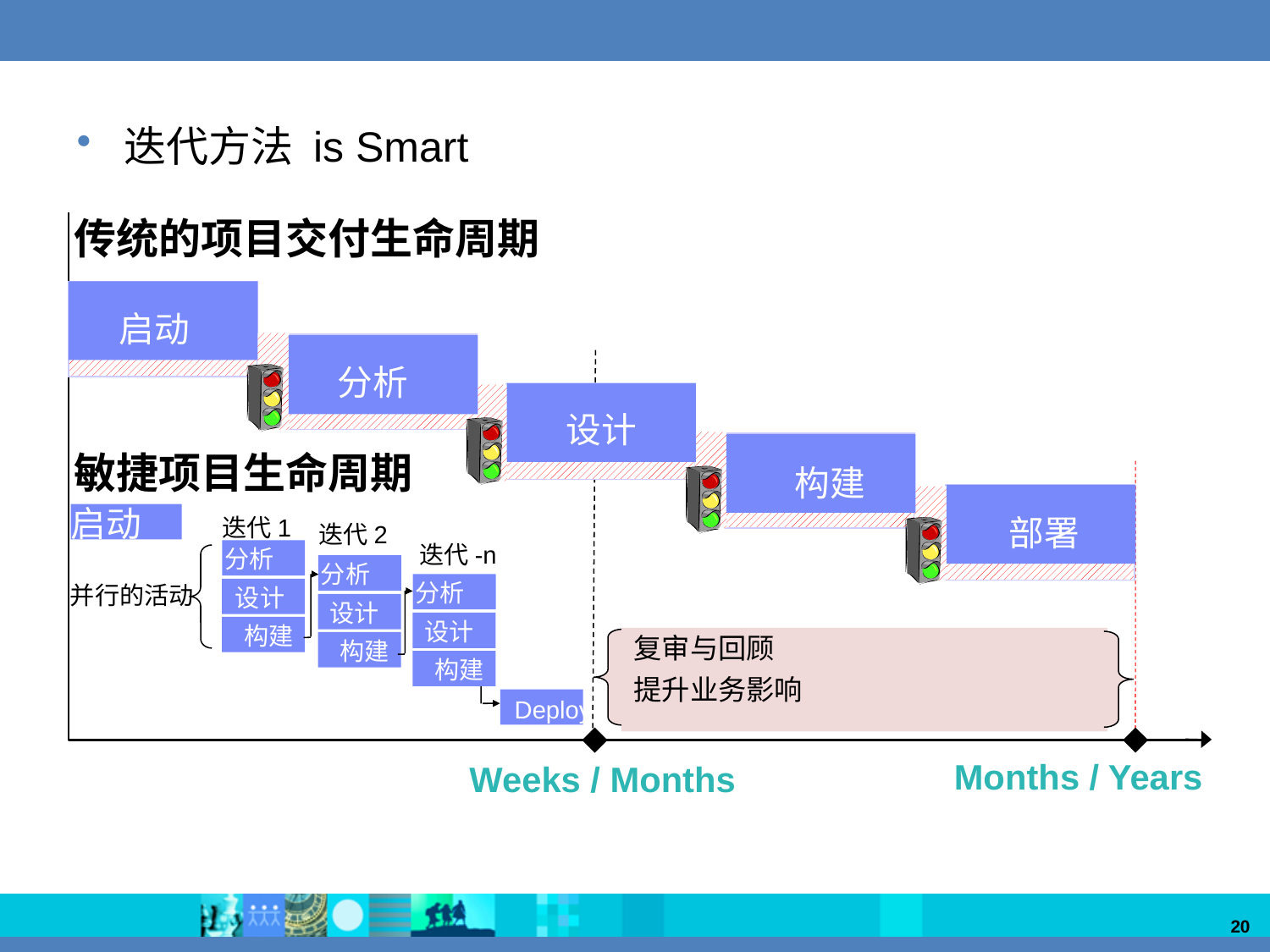

迭代方法 is Smart

传统的项目交付生命周期

启动

分析

设计

敏捷项目生命周期
构建

启动

迭代1
迭代2
分析
迭代-n

分析

分析

 设计

并行的活动

设计

设计

构建

构建

构建

Deploy

部署

复审与回顾
提升业务影响

Months / Years
Weeks / Months
20